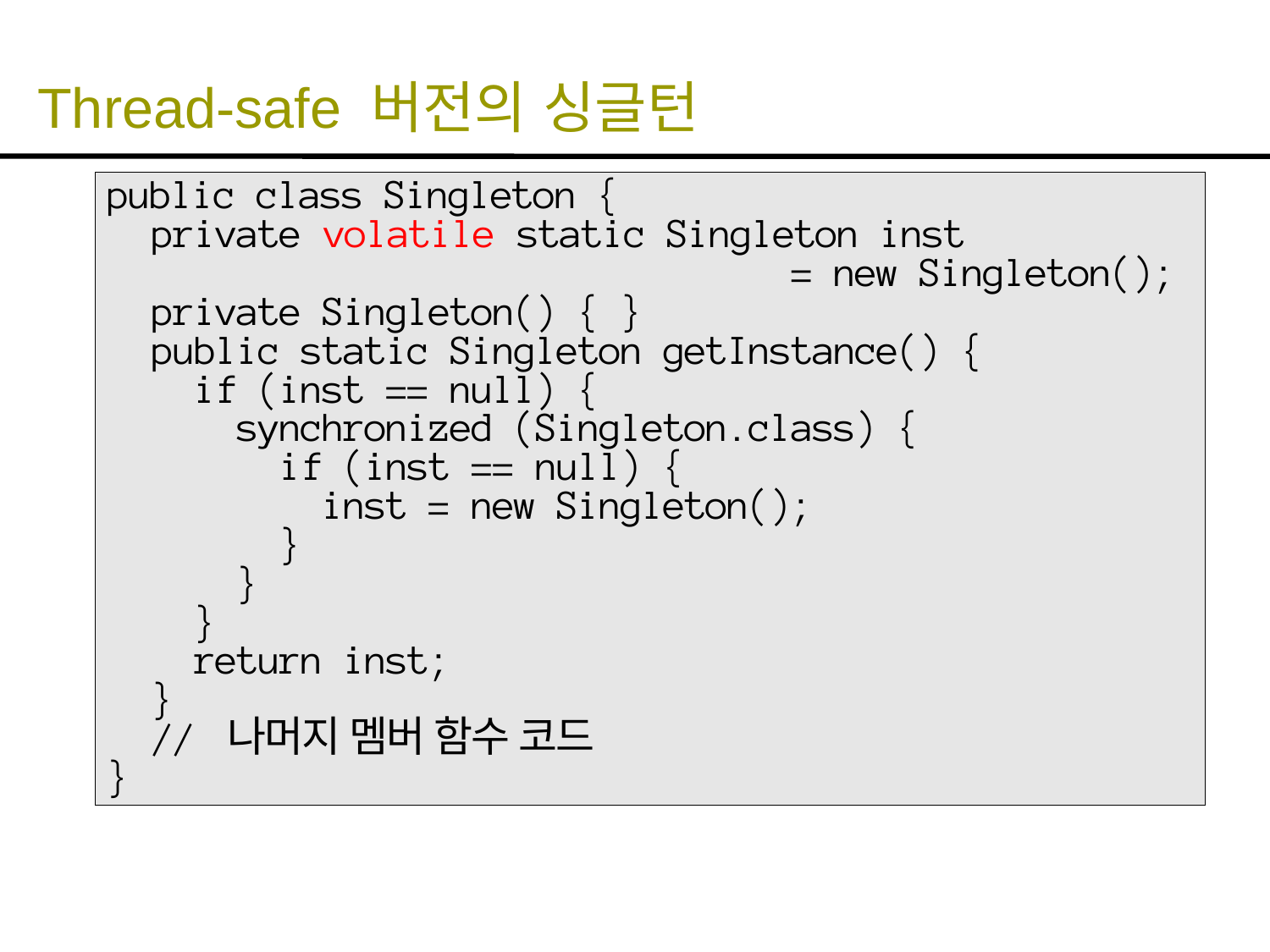

# Thread-safe 버전의 싱글턴
public class Singleton {
  private volatile static Singleton inst
                                = new Singleton();
  private Singleton() { }
  public static Singleton getInstance() {
    if (inst == null) {
      synchronized (Singleton.class) {
        if (inst == null) {
          inst = new Singleton();
        }
      }
    }
    return inst;
  }
  // 나머지 멤버 함수 코드
}